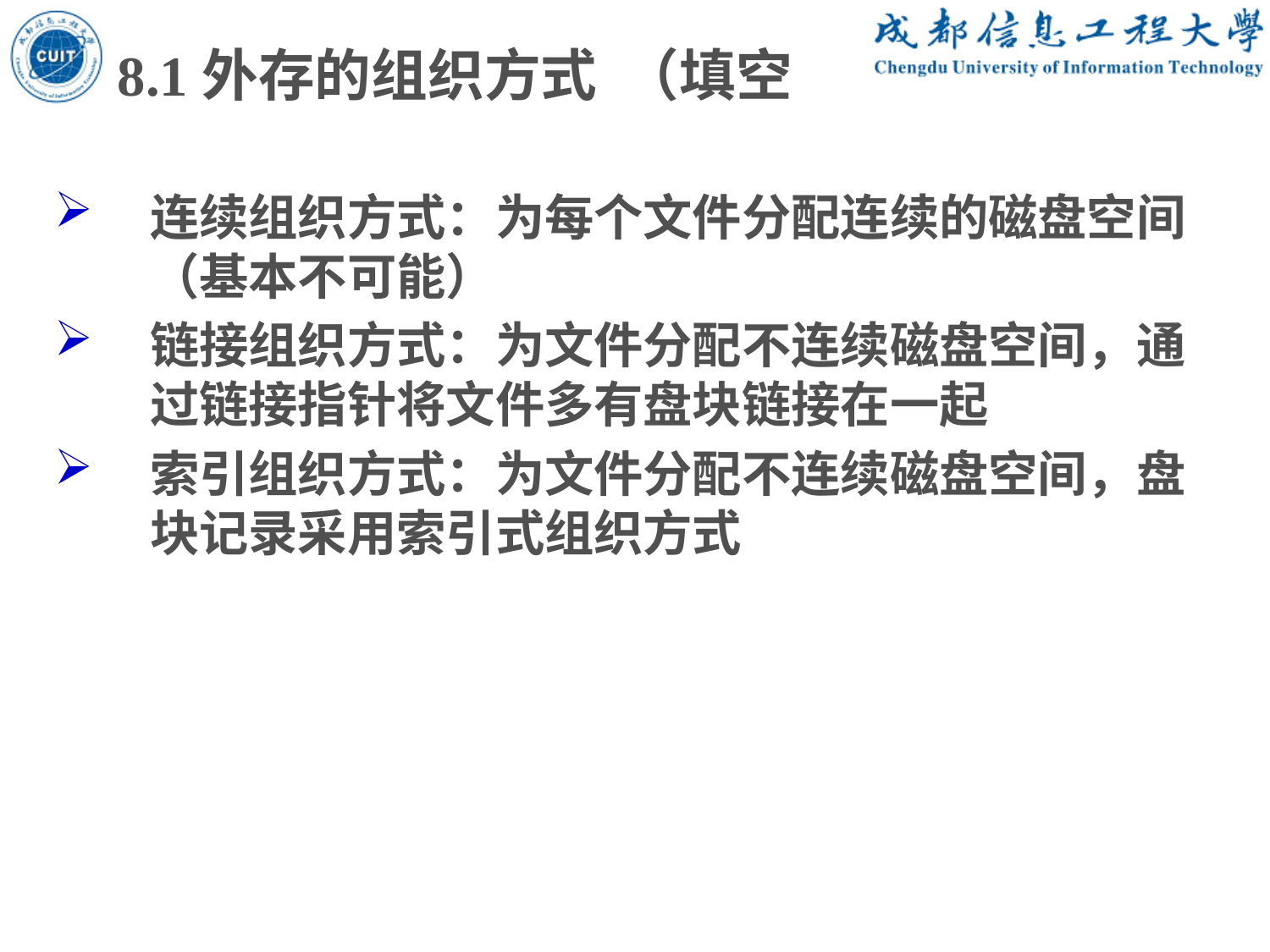

8.1外存的组织方式  （填空
连续组织方式：为每个文件分配连续的磁盘空间（基本不可能）
链接组织方式：为文件分配不连续磁盘空间，通过链接指针将文件多有盘块链接在一起
索引组织方式：为文件分配不连续磁盘空间，盘块记录采用索引式组织方式